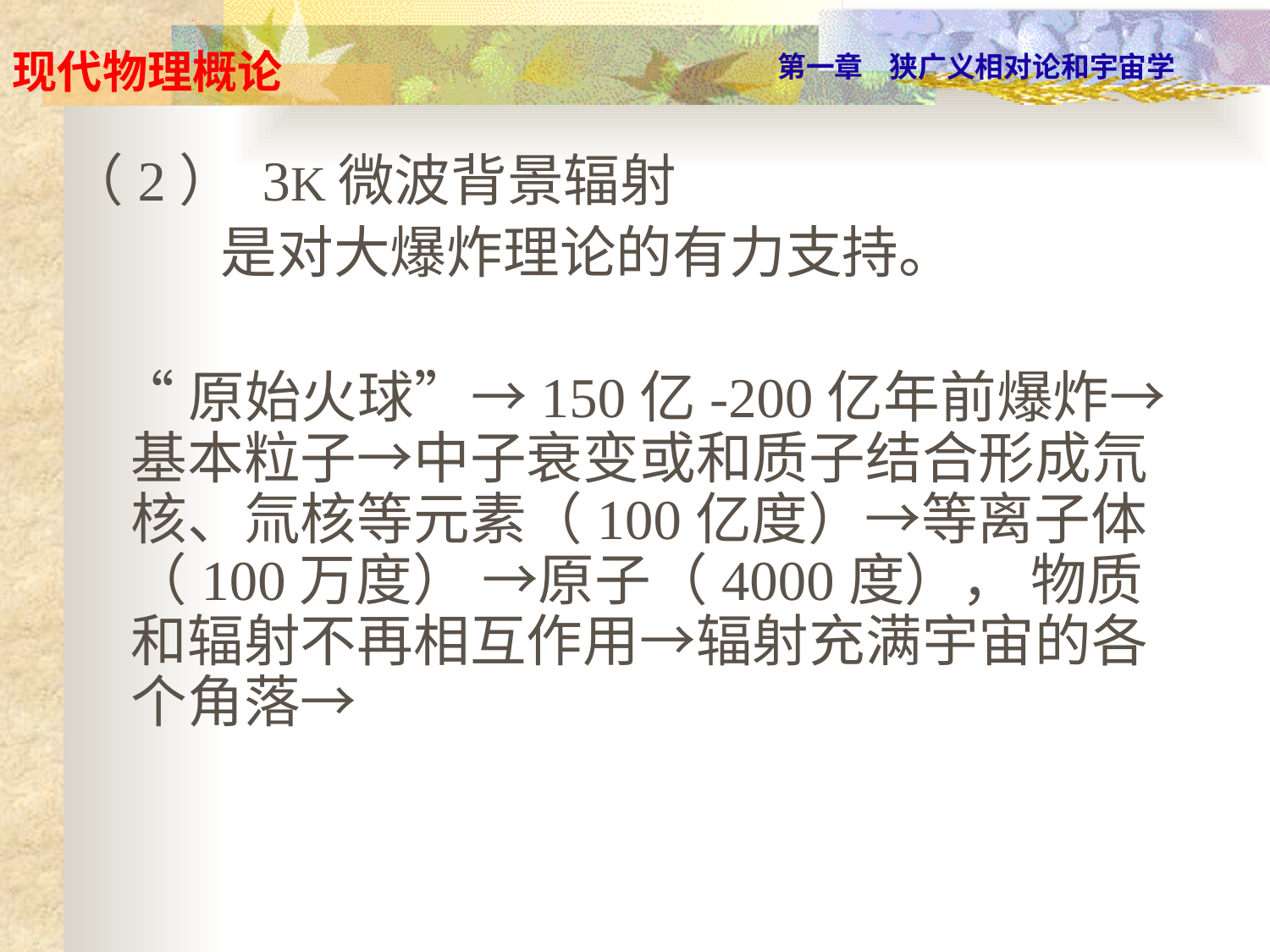

（2） 3K微波背景辐射
           是对大爆炸理论的有力支持。

    “原始火球”→150亿-200亿年前爆炸→基本粒子→中子衰变或和质子结合形成氘核、氚核等元素（100亿度）→等离子体（100万度） →原子（4000度）， 物质和辐射不再相互作用→辐射充满宇宙的各个角落→